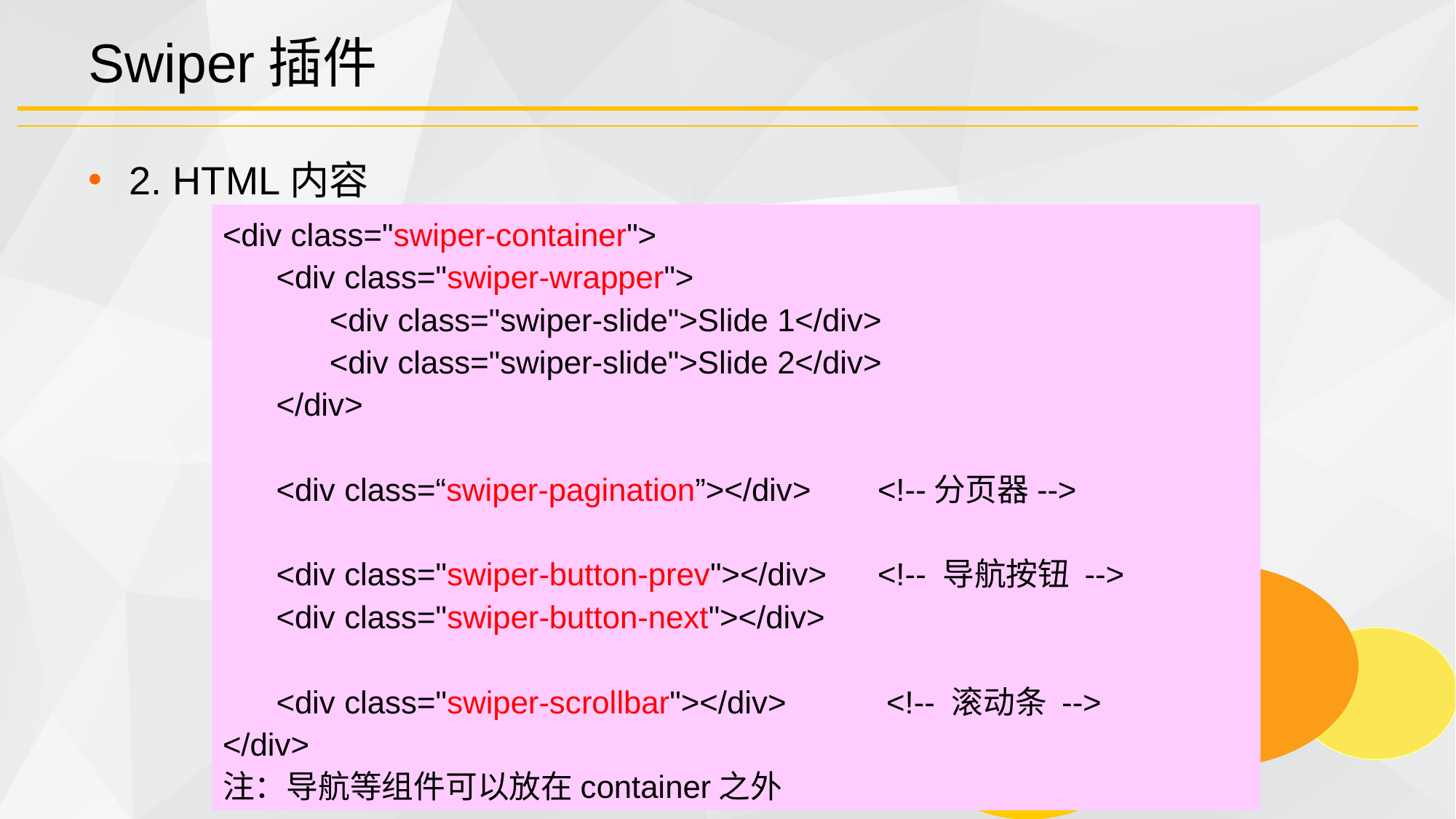

# Swiper插件
2. HTML内容
<div class="swiper-container">
      <div class="swiper-wrapper">
            <div class="swiper-slide">Slide 1</div>
            <div class="swiper-slide">Slide 2</div>
      </div>

      <div class=“swiper-pagination”></div>	<!--分页器-->

      <div class="swiper-button-prev"></div>	<!-- 导航按钮 -->
      <div class="swiper-button-next"></div>

      <div class="swiper-scrollbar"></div>	 <!-- 滚动条 -->
</div>
注：导航等组件可以放在container之外